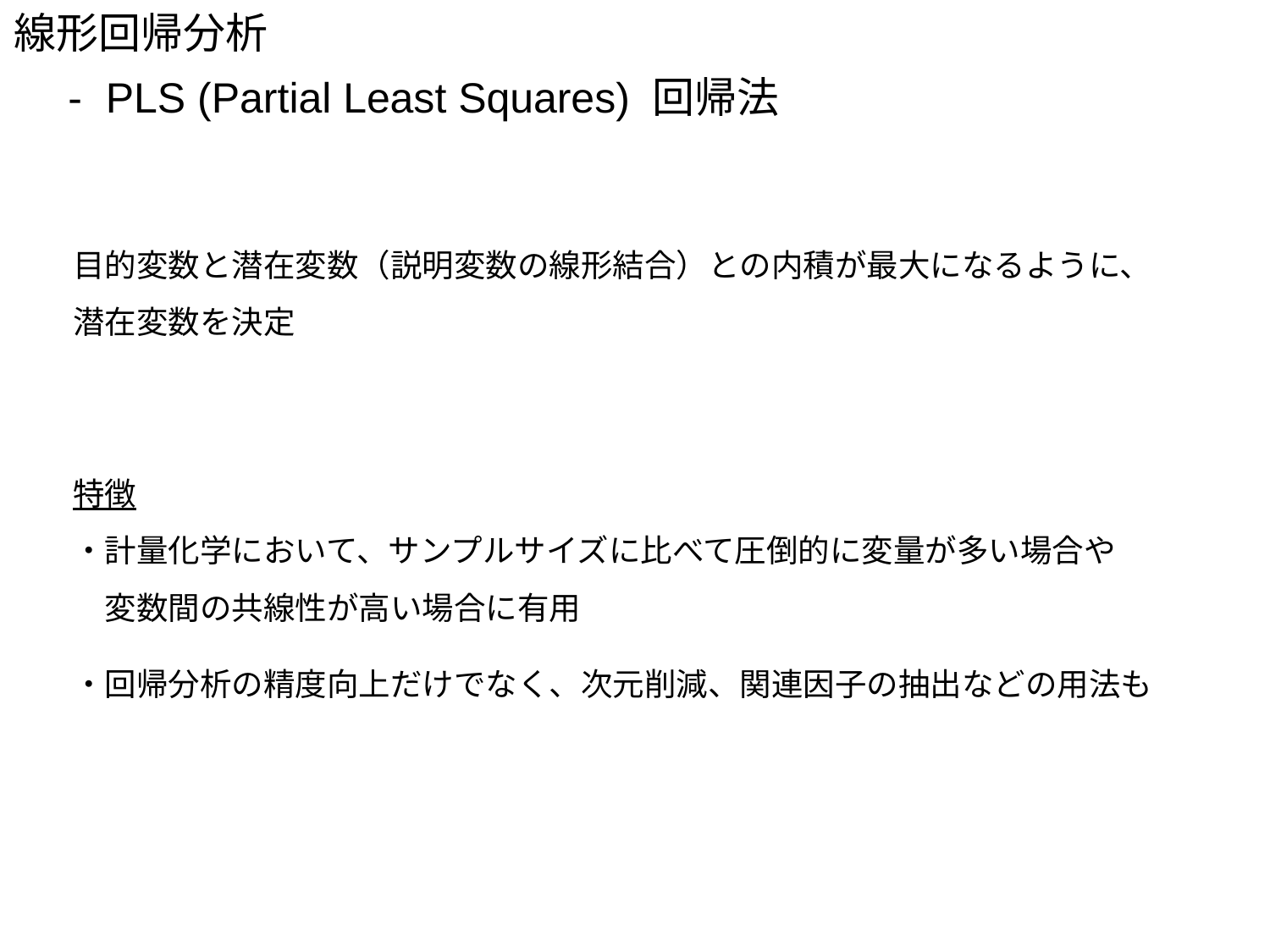

線形回帰分析
-  PLS (Partial Least Squares) 回帰法
目的変数と潜在変数（説明変数の線形結合）との内積が最大になるように、
潜在変数を決定

特徴
・計量化学において、サンプルサイズに比べて圧倒的に変量が多い場合や
　変数間の共線性が高い場合に有用

・回帰分析の精度向上だけでなく、次元削減、関連因子の抽出などの用法も